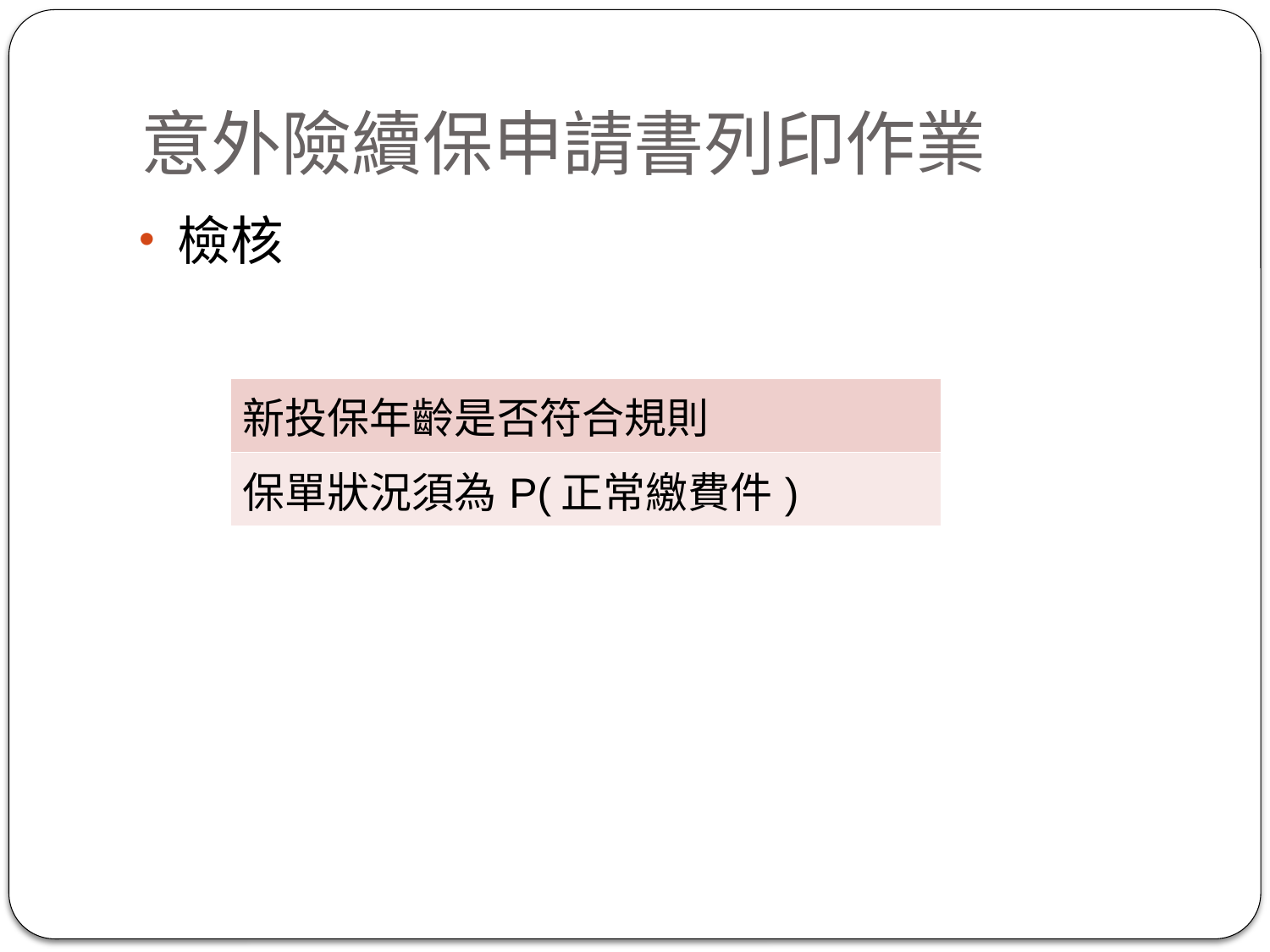

# 意外險續保申請書列印作業
檢核

| 新投保年齡是否符合規則 |
| --- |
| 保單狀況須為P(正常繳費件) |